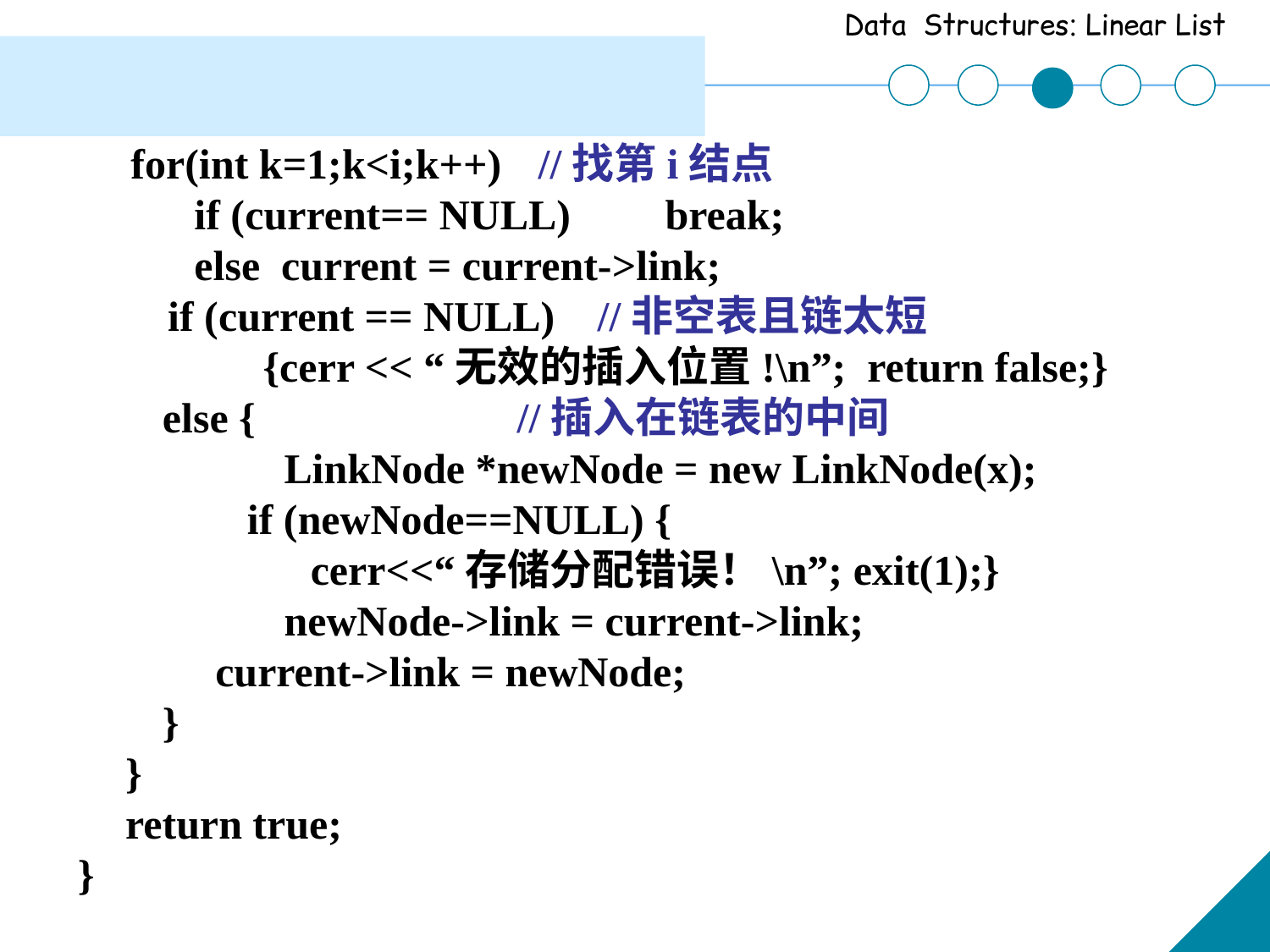

for(int k=1;k<i;k++)	   //找第i结点
           if (current== NULL) 	   break;
           else  current = current->link;
	    if (current == NULL)    //非空表且链太短
		 {cerr << “无效的插入位置!\n”;  return false;}
        else {		 //插入在链表的中间
		   LinkNode *newNode = new LinkNode(x);
                if (newNode==NULL) {
                      cerr<<“存储分配错误！\n”; exit(1);}
	 	   newNode->link = current->link;
             current->link = newNode;
        }
	}
	return true;
}